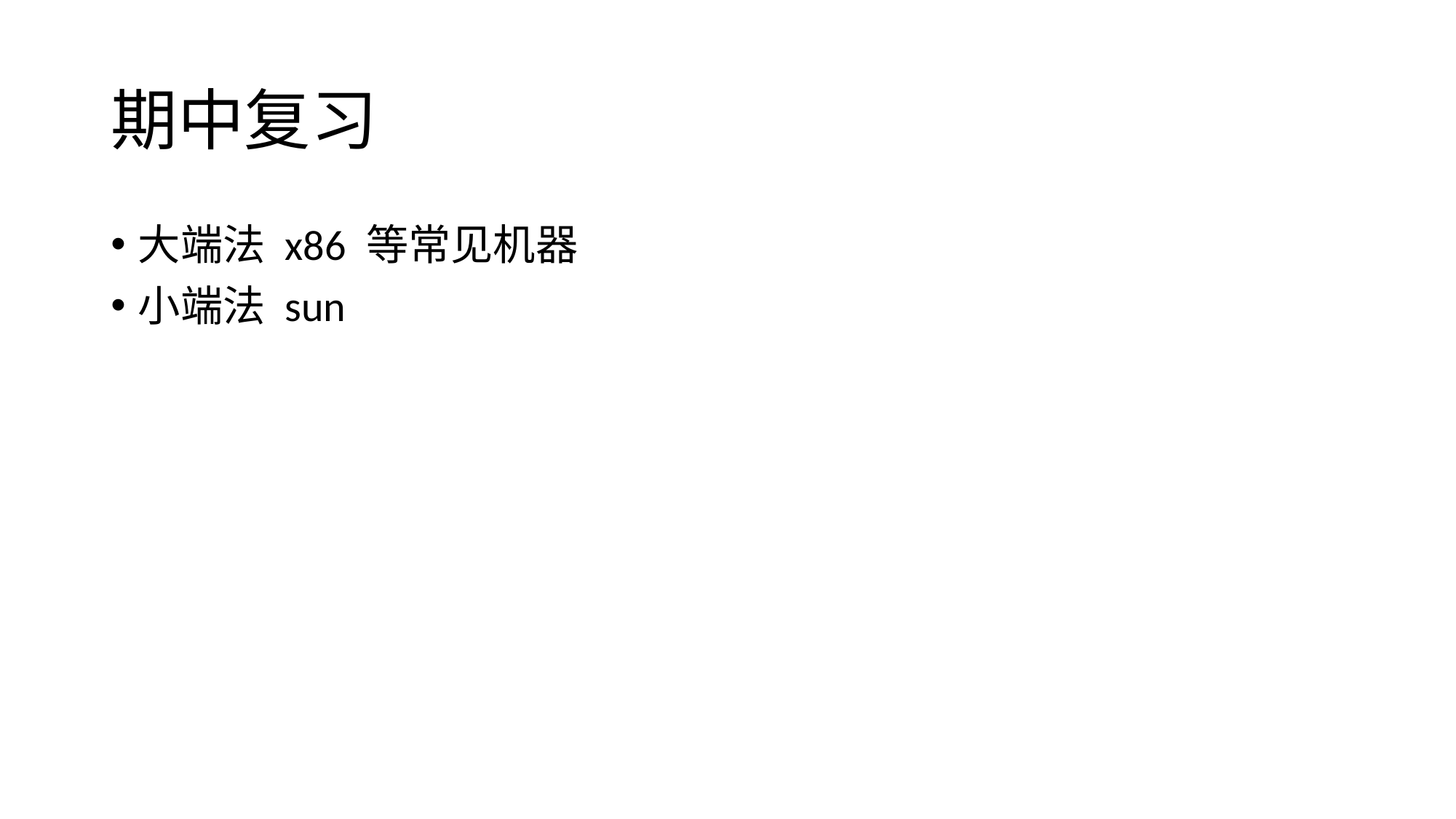

# 期中复习
大端法 x86 等常见机器
小端法 sun